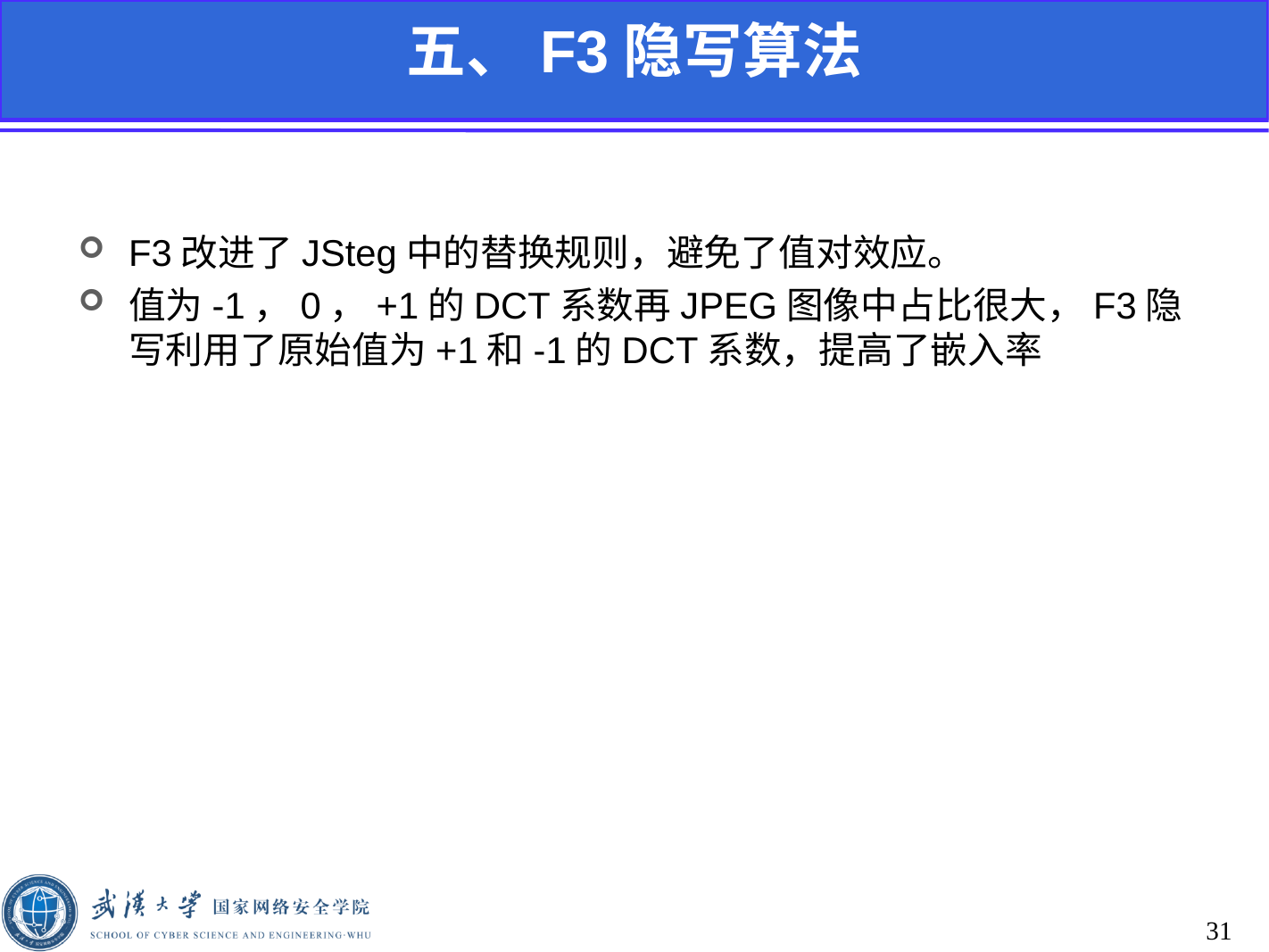

五、F3隐写算法
F3改进了JSteg中的替换规则，避免了值对效应。
值为-1，0，+1的DCT系数再JPEG图像中占比很大，F3隐写利用了原始值为+1和-1的DCT系数，提高了嵌入率